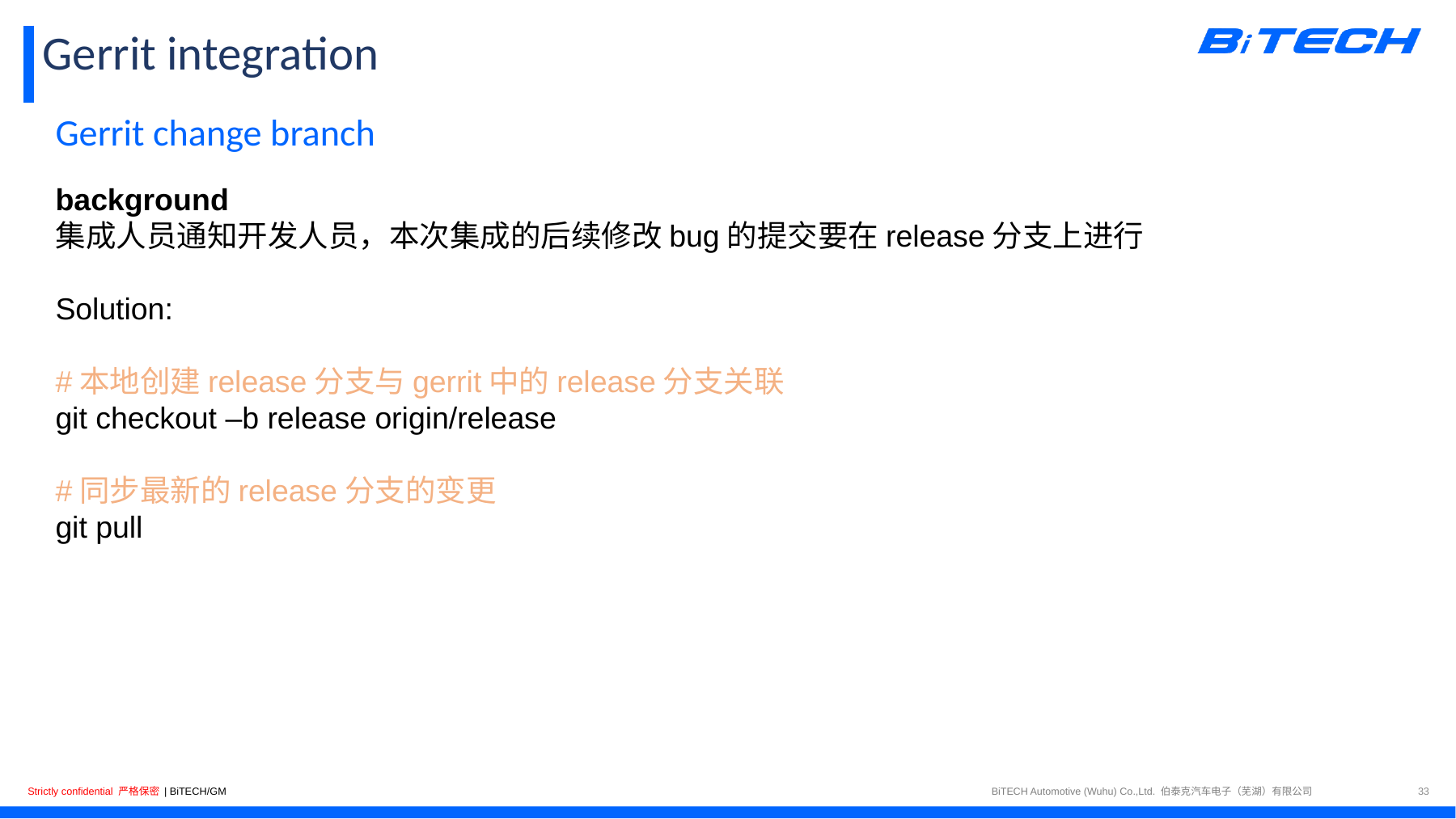

# Gerrit integration
Gerrit change branch

background
集成人员通知开发人员，本次集成的后续修改bug的提交要在release分支上进行

Solution:

#本地创建release分支与gerrit中的release分支关联
git checkout –b release origin/release

#同步最新的release分支的变更
git pull

33